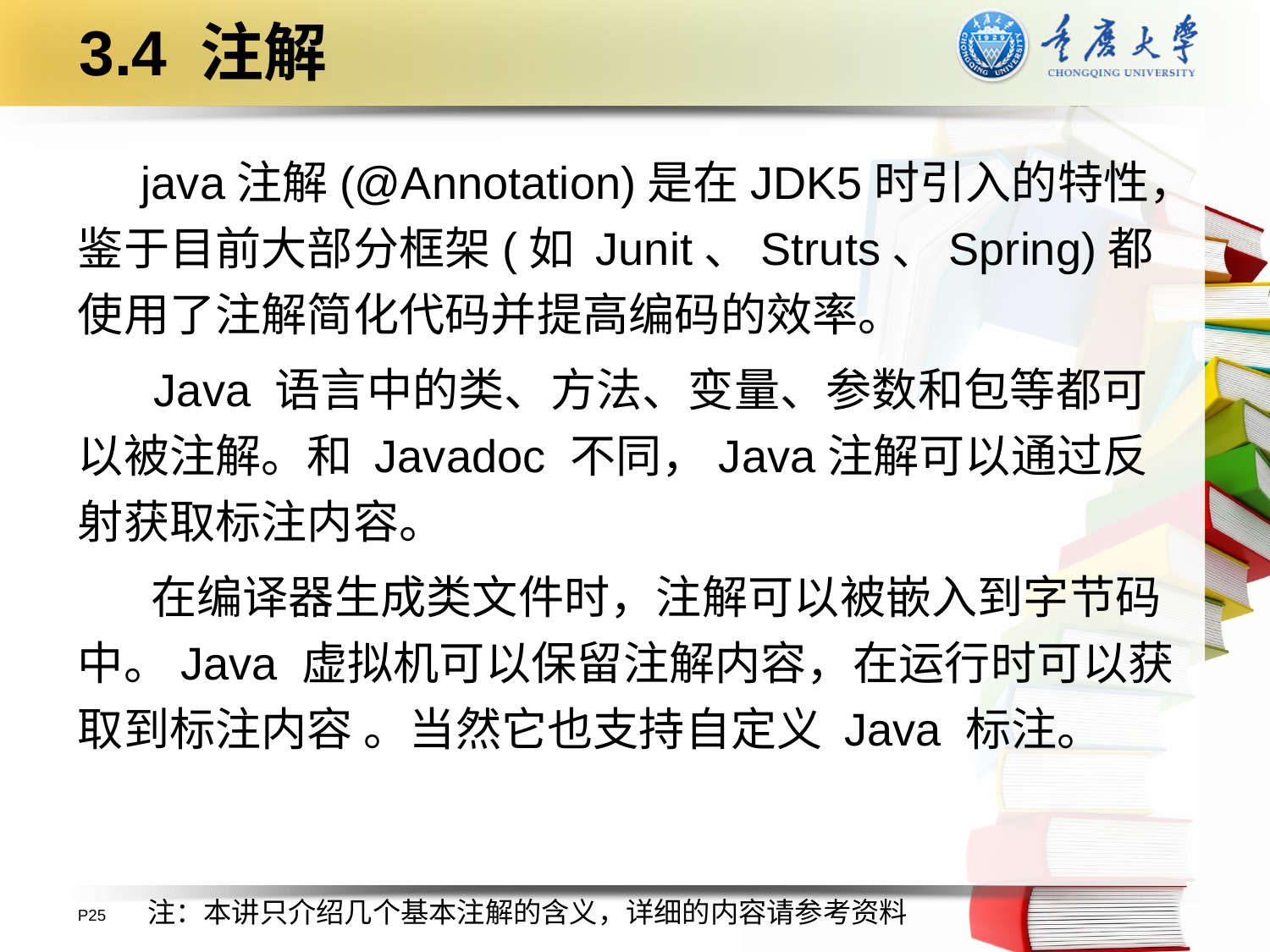

# 3.4 注解
     java注解(@Annotation)是在JDK5时引入的特性，鉴于目前大部分框架(如 Junit、Struts、Spring)都使用了注解简化代码并提高编码的效率。
      Java 语言中的类、方法、变量、参数和包等都可以被注解。和 Javadoc 不同，Java注解可以通过反射获取标注内容。
      在编译器生成类文件时，注解可以被嵌入到字节码中。Java 虚拟机可以保留注解内容，在运行时可以获取到标注内容 。当然它也支持自定义 Java 标注。
注：本讲只介绍几个基本注解的含义，详细的内容请参考资料
P25